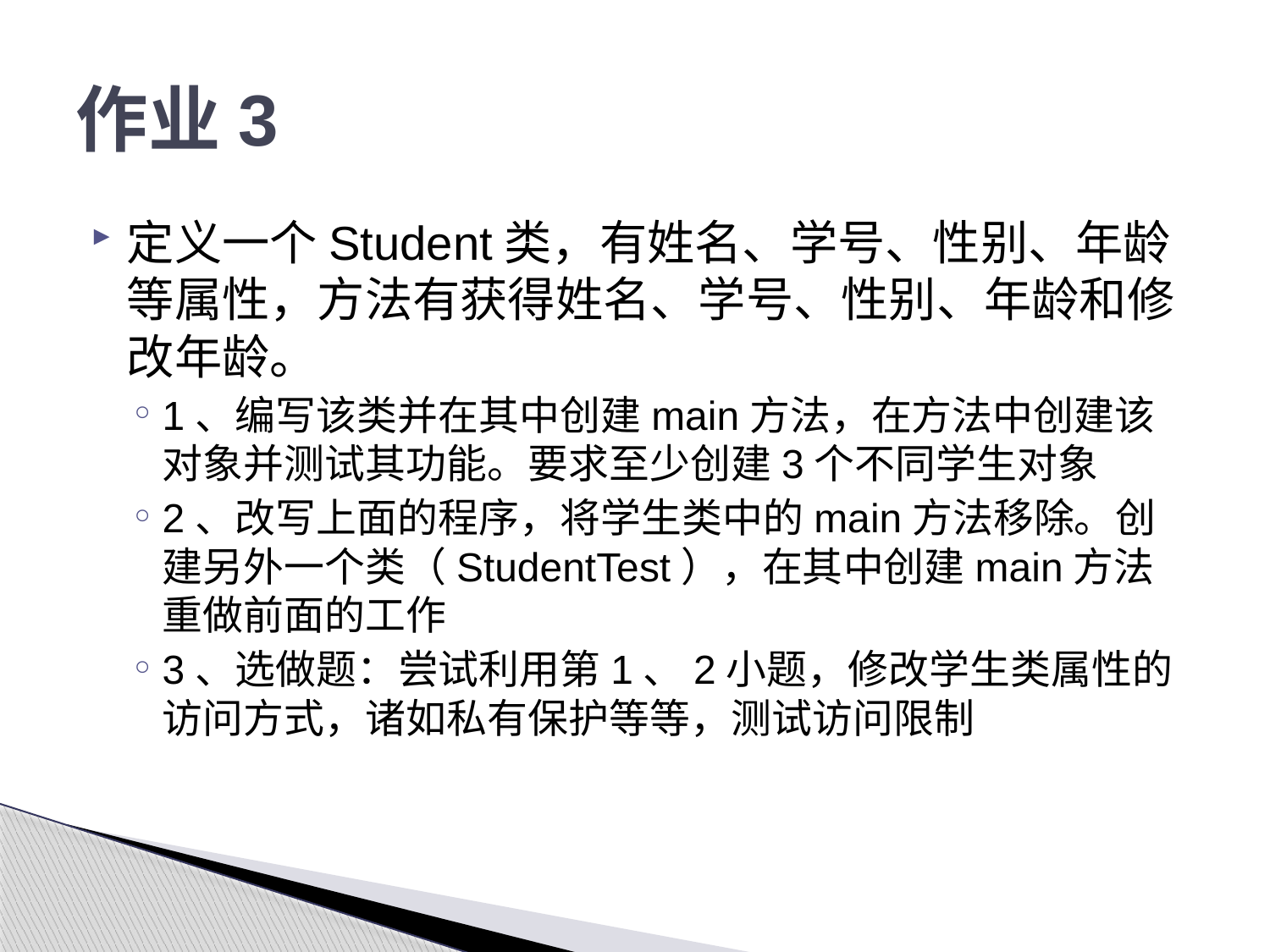

# 作业3
定义一个Student类，有姓名、学号、性别、年龄等属性，方法有获得姓名、学号、性别、年龄和修改年龄。
1、编写该类并在其中创建main方法，在方法中创建该对象并测试其功能。要求至少创建3个不同学生对象
2、改写上面的程序，将学生类中的main方法移除。创建另外一个类（StudentTest），在其中创建main方法重做前面的工作
3、选做题：尝试利用第1、2小题，修改学生类属性的访问方式，诸如私有保护等等，测试访问限制